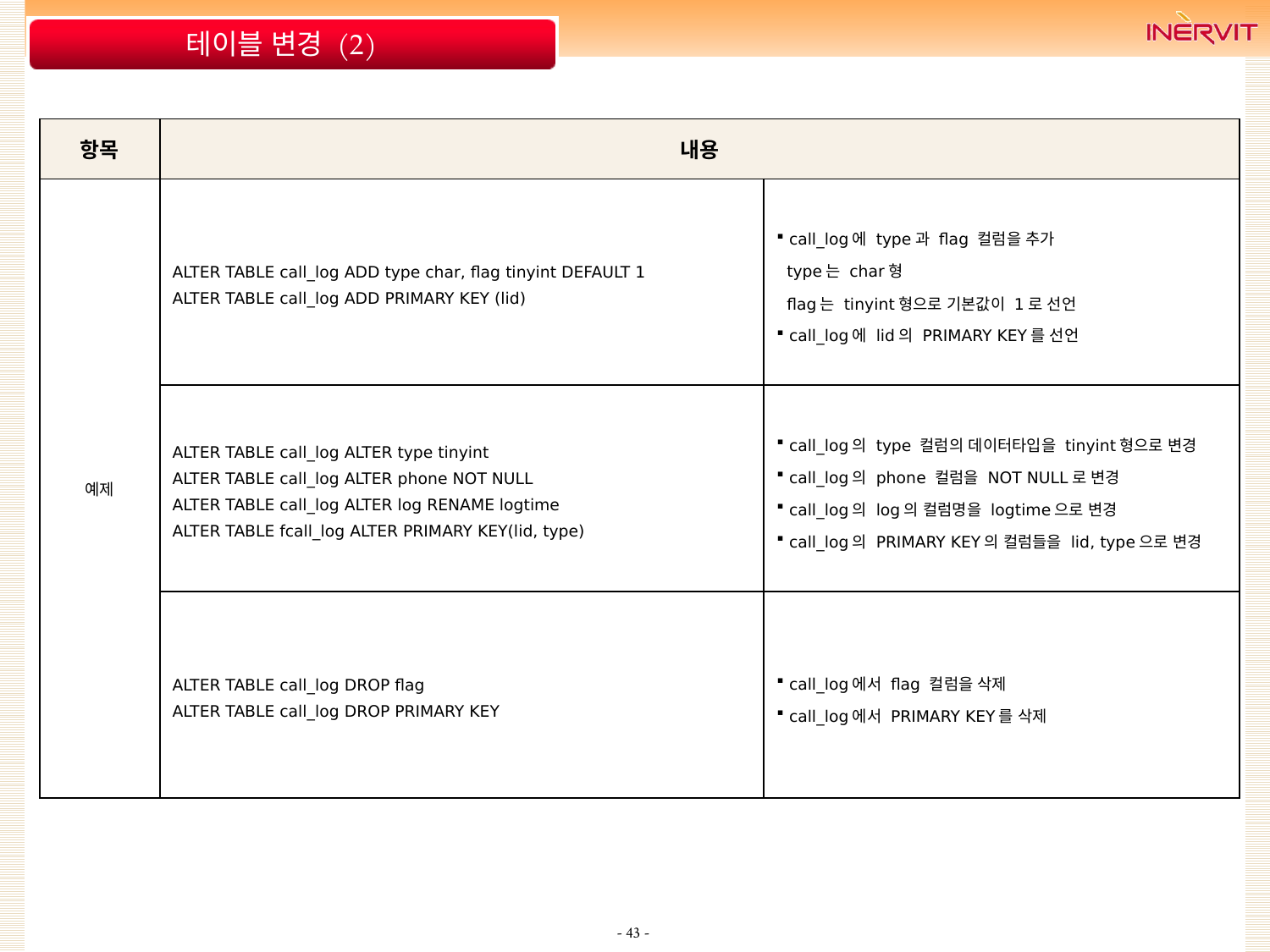

# 테이블 변경 (2)
| 항목 | 내용 |  |
| --- | --- | --- |
| 예제 | ALTER TABLE call\_log ADD type char, flag tinyint DEFAULT 1 ALTER TABLE call\_log ADD PRIMARY KEY (lid) | call\_log에 type과 flag 컬럼을 추가 type는 char형 flag는 tinyint형으로 기본값이 1로 선언 call\_log에 lid의 PRIMARY KEY를 선언 |
|  | ALTER TABLE call\_log ALTER type tinyint ALTER TABLE call\_log ALTER phone NOT NULL ALTER TABLE call\_log ALTER log RENAME logtime ALTER TABLE fcall\_log ALTER PRIMARY KEY(lid, type) | call\_log의 type 컬럼의 데이터타입을 tinyint형으로 변경 call\_log의 phone 컬럼을 NOT NULL로 변경 call\_log의 log의 컬럼명을 logtime으로 변경 call\_log의 PRIMARY KEY의 컬럼들을 lid, type으로 변경 |
|  | ALTER TABLE call\_log DROP flag ALTER TABLE call\_log DROP PRIMARY KEY | call\_log에서 flag 컬럼을 삭제 call\_log에서 PRIMARY KEY를 삭제 |
- 43 -